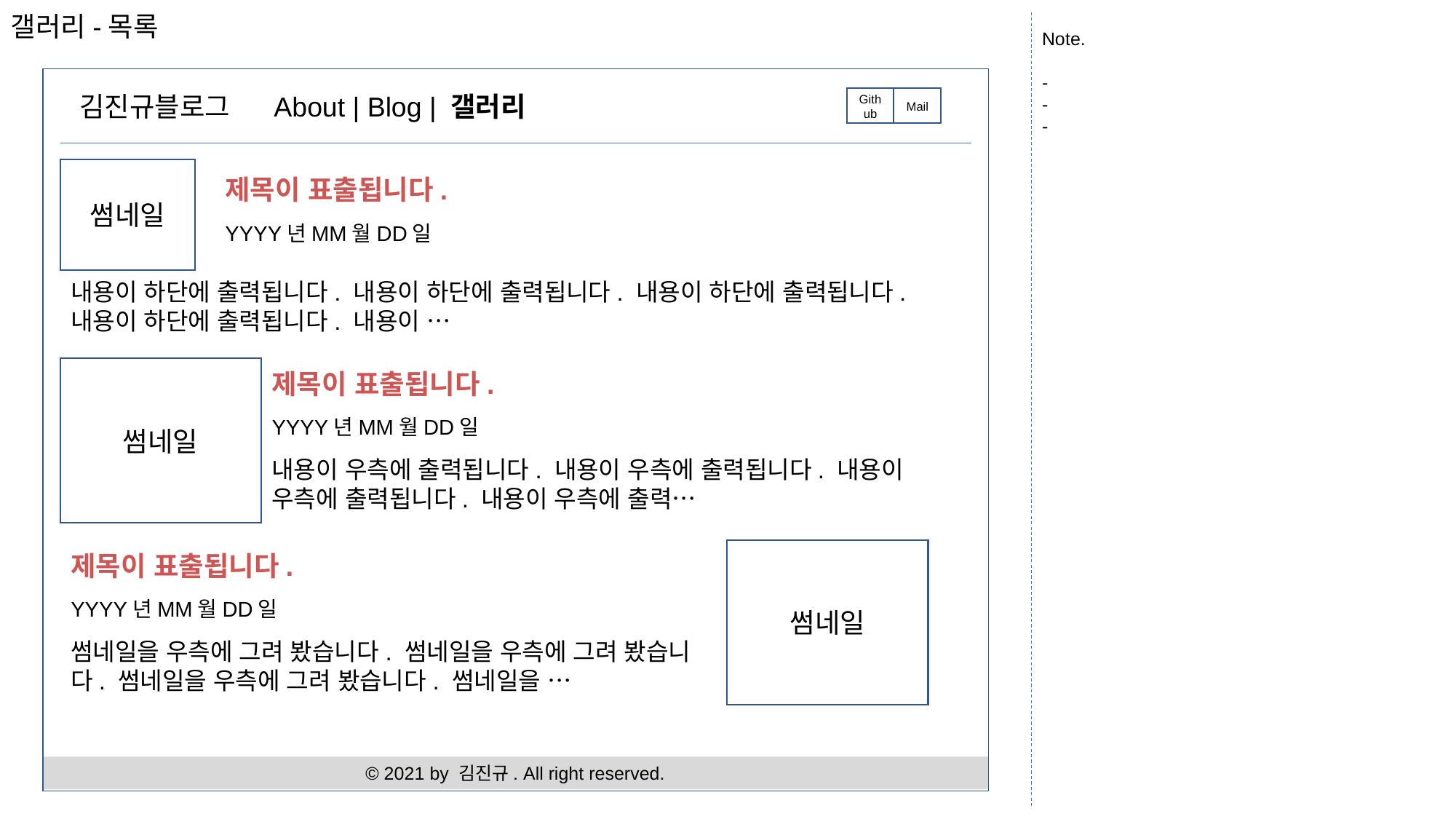

Note.

-
-
-

갤러리-목록

김진규블로그
About | Blog | 갤러리
Github
Mail
썸네일
제목이 표출됩니다.
YYYY년MM월DD일
내용이 하단에 출력됩니다. 내용이 하단에 출력됩니다. 내용이 하단에 출력됩니다. 내용이 하단에 출력됩니다. 내용이 …
썸네일
제목이 표출됩니다.
YYYY년MM월DD일
내용이 우측에 출력됩니다. 내용이 우측에 출력됩니다. 내용이 우측에 출력됩니다. 내용이 우측에 출력…
썸네일
제목이 표출됩니다.
YYYY년MM월DD일
썸네일을 우측에 그려 봤습니다. 썸네일을 우측에 그려 봤습니다. 썸네일을 우측에 그려 봤습니다. 썸네일을 …
© 2021 by 김진규. All right reserved.